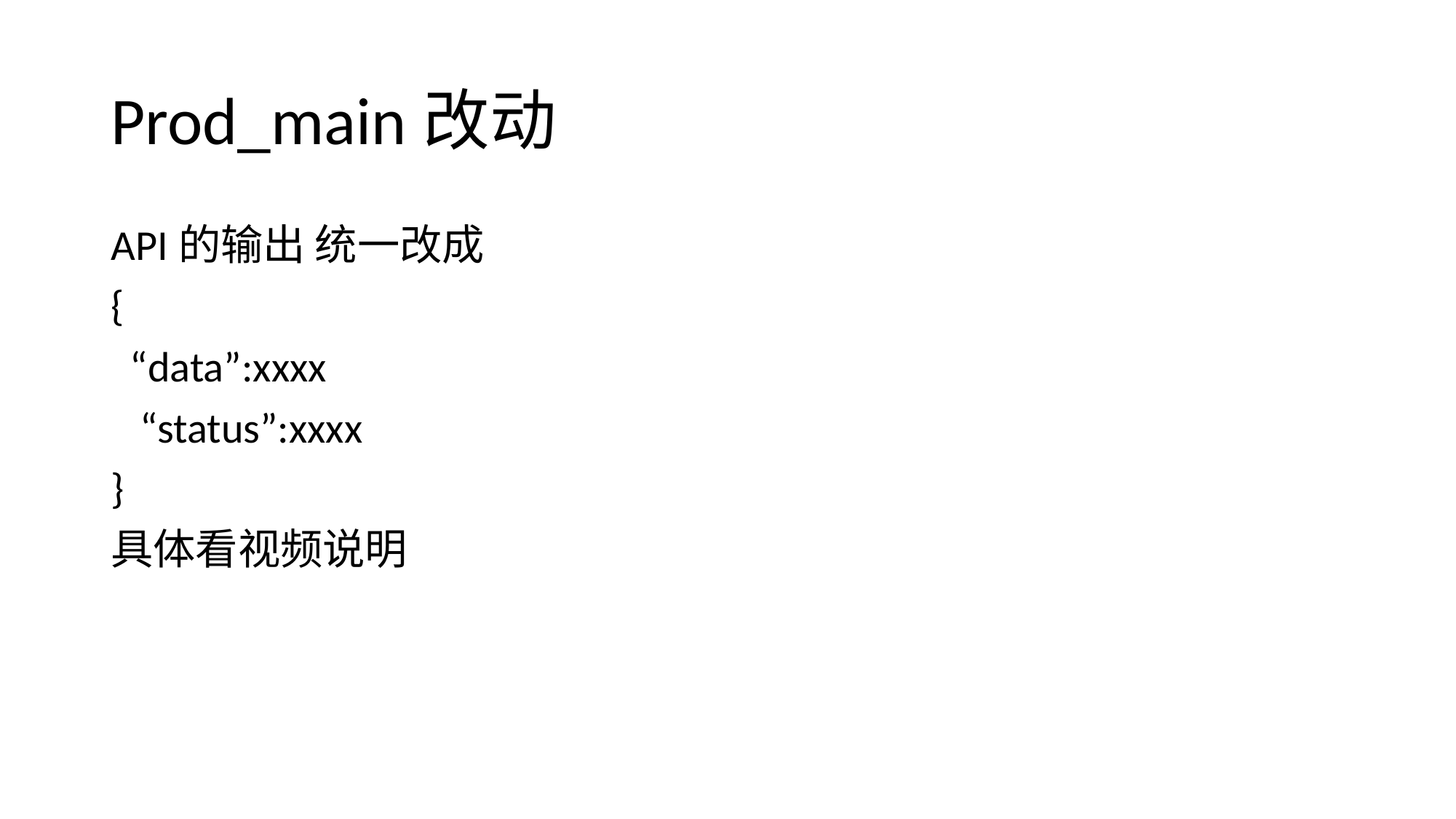

# Prod_main改动
API的输出 统一改成
{
  “data”:xxxx
   “status”:xxxx
}
具体看视频说明